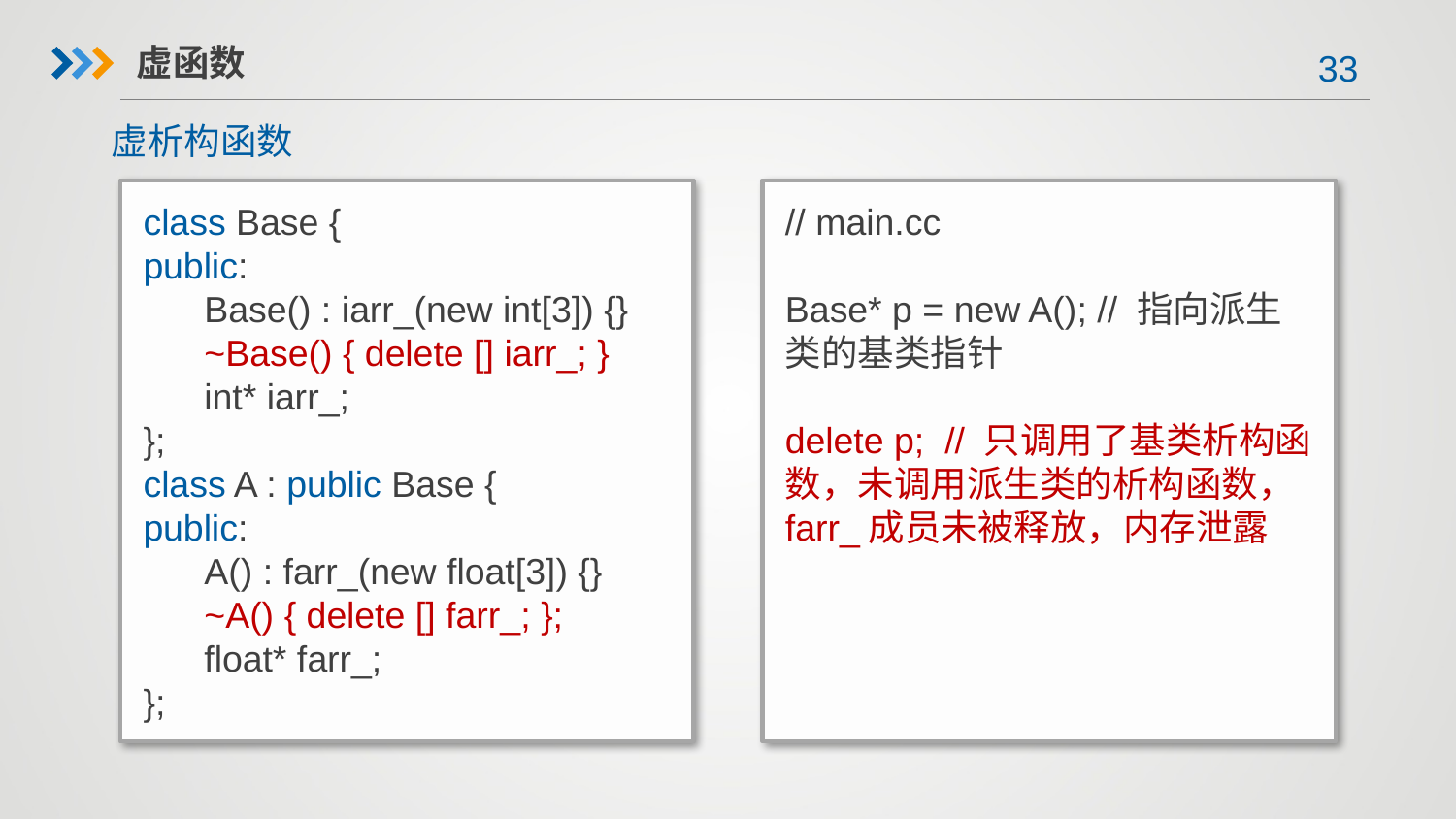

虚函数
虚析构函数

// main.cc

Base* p = new A(); // 指向派生类的基类指针

delete p;  // 只调用了基类析构函数，未调用派生类的析构函数，farr_成员未被释放，内存泄露

class Base {
public:
      Base() : iarr_(new int[3]) {}
      ~Base() { delete [] iarr_; }
      int* iarr_;
};
class A : public Base {
public:
      A() : farr_(new float[3]) {}
      ~A() { delete [] farr_; };
      float* farr_;
};